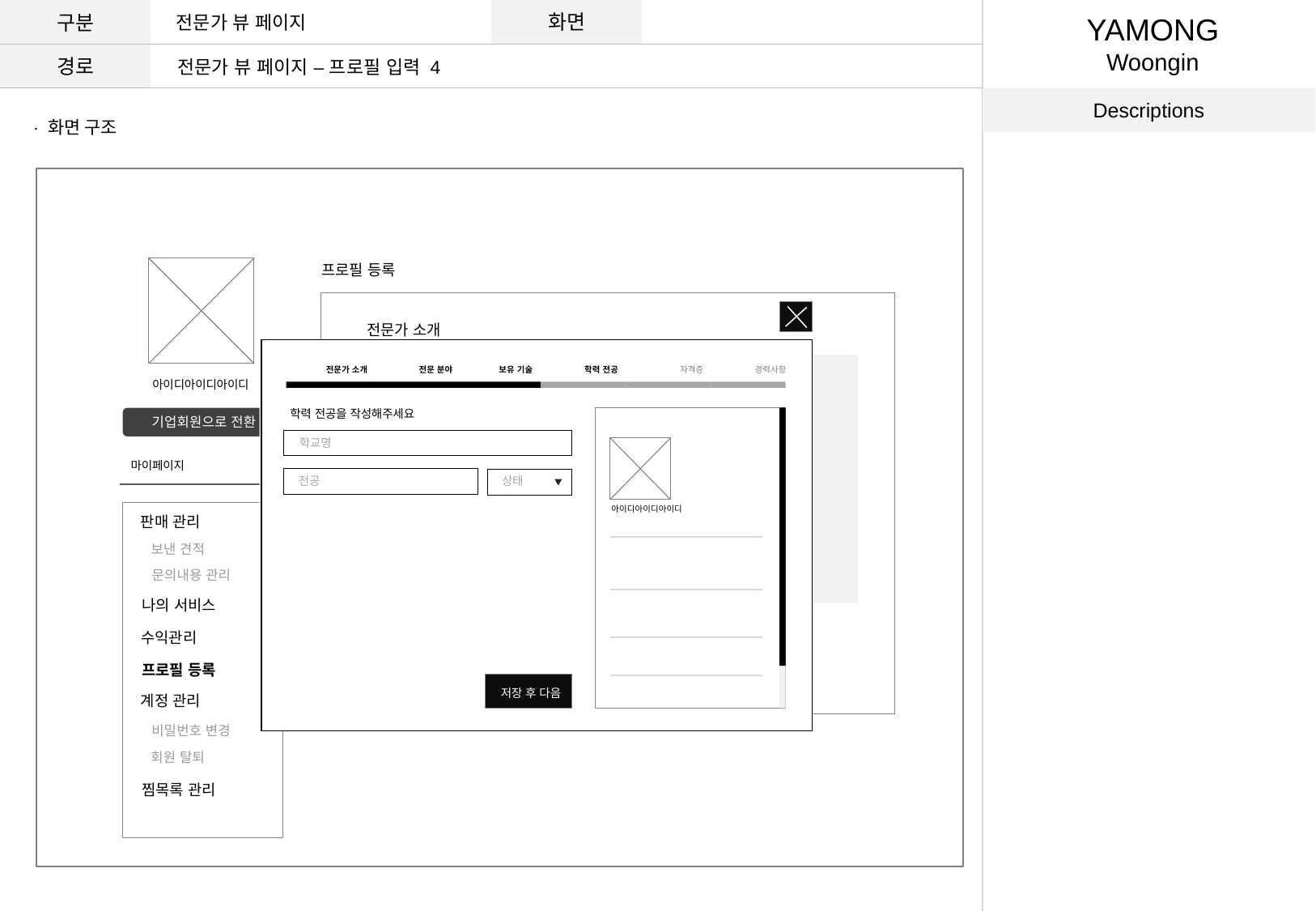

구분
화면
전문가 뷰 페이지
YAMONG
Woongin
경로
전문가 뷰 페이지 – 프로필 입력 4
Descriptions
· 화면 구조

프로필 등록

전문가 소개

+ 등록하기
전문가 소개
전문 분야
보유 기술
학력 전공
자격증
경력사항
아이디아이디아이디

학력 전공을 작성해주세요

기업회원으로 전환
학교명

마이페이지
전공
상태

아이디아이디아이디

판매 관리
보낸 견적
문의내용 관리
나의 서비스
수익관리
프로필 등록

저장 후 다음
계정 관리
비밀번호 변경
회원 탈퇴
찜목록 관리